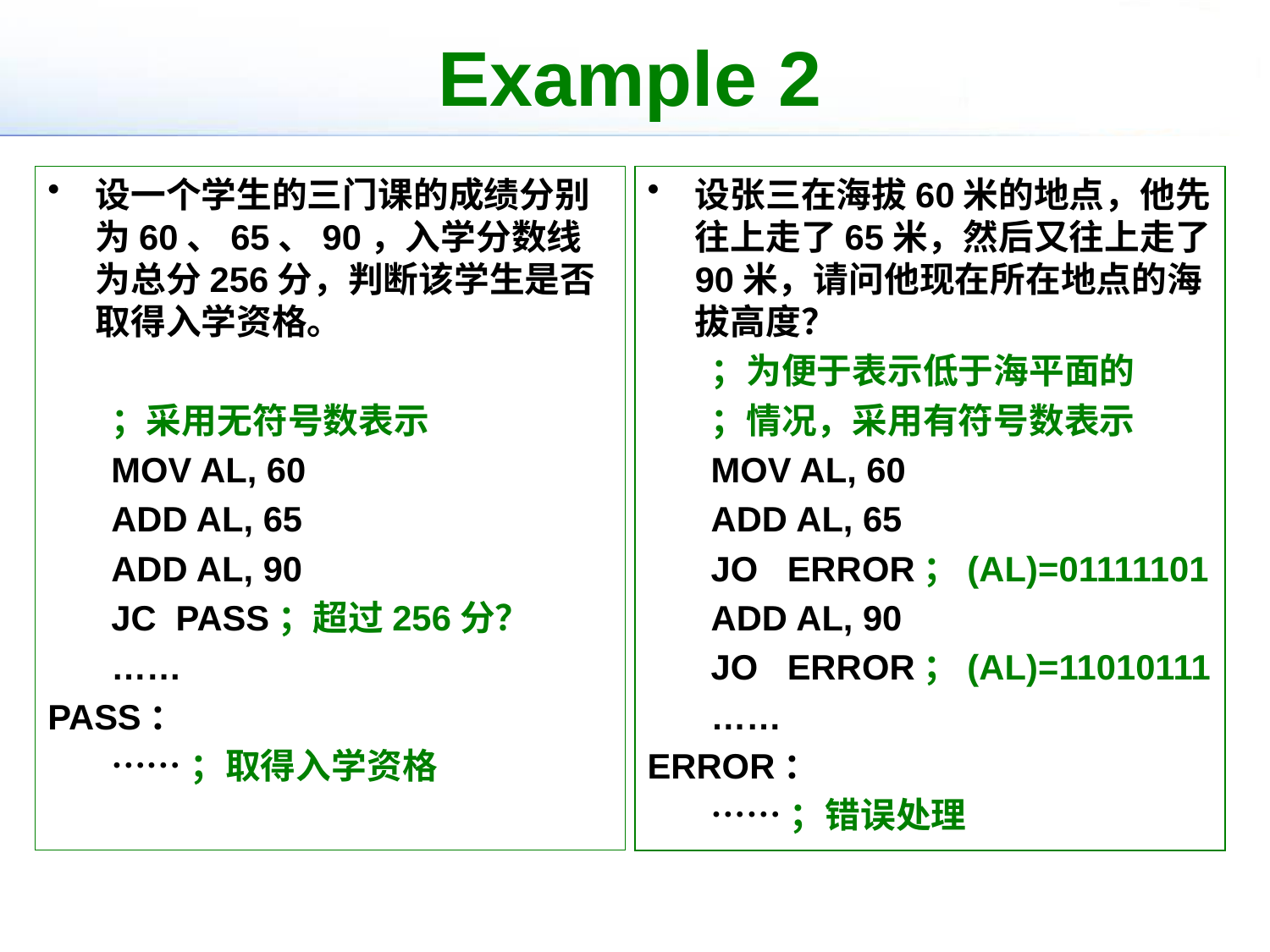

# Example 2
设一个学生的三门课的成绩分别为60、65、90，入学分数线为总分256分，判断该学生是否取得入学资格。

；采用无符号数表示
MOV AL, 60
ADD AL, 65
ADD AL, 90
JC  PASS；超过256分？
……
PASS：
……；取得入学资格
设张三在海拔60米的地点，他先往上走了65米，然后又往上走了90米，请问他现在所在地点的海拔高度？
；为便于表示低于海平面的
；情况，采用有符号数表示
MOV AL, 60
ADD AL, 65
JO   ERROR；(AL)=01111101
ADD AL, 90
JO   ERROR；(AL)=11010111
……
ERROR：
……；错误处理